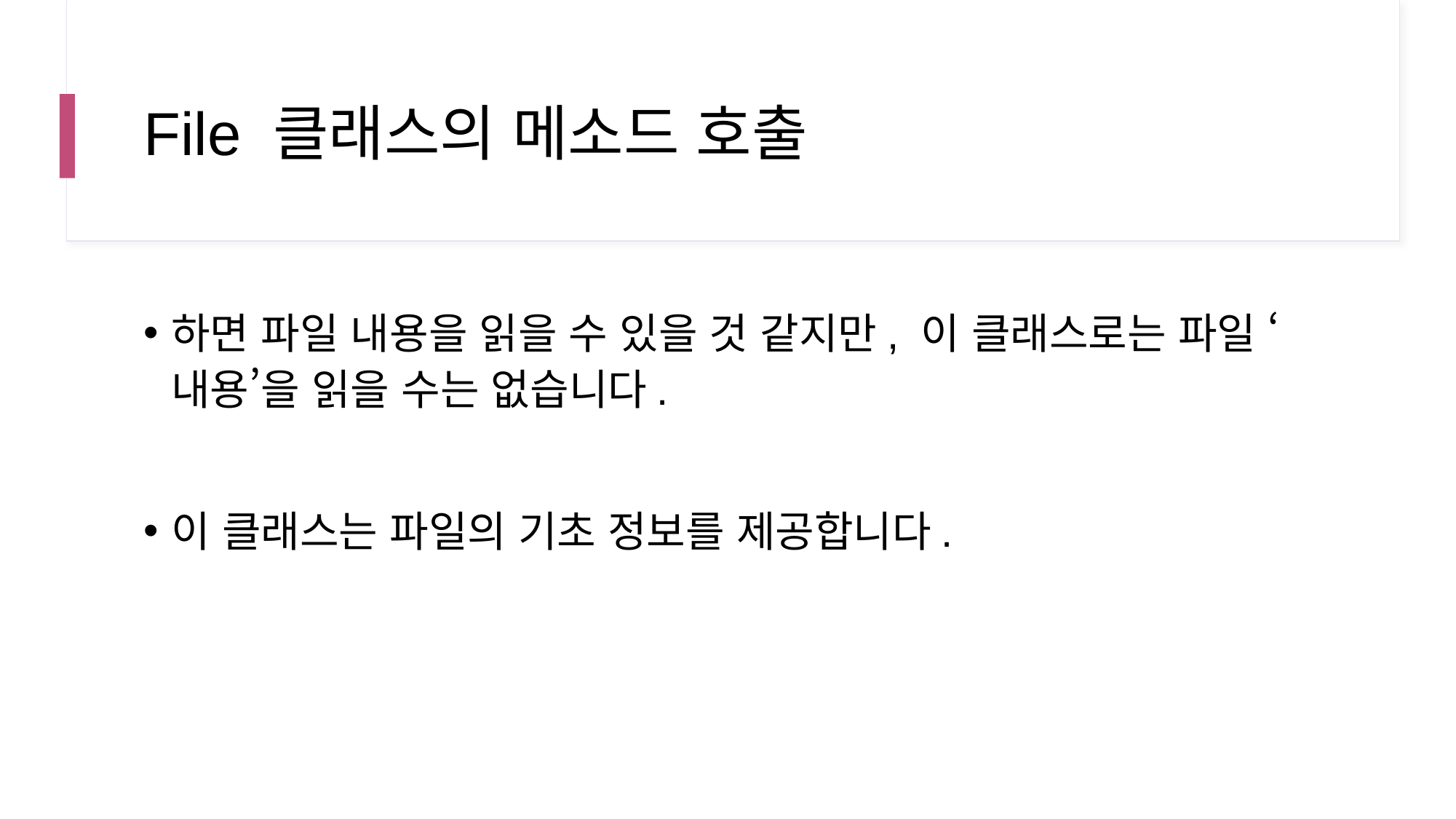

# File 클래스의 메소드 호출
하면 파일 내용을 읽을 수 있을 것 같지만, 이 클래스로는 파일 ‘내용’을 읽을 수는 없습니다.

이 클래스는 파일의 기초 정보를 제공합니다.